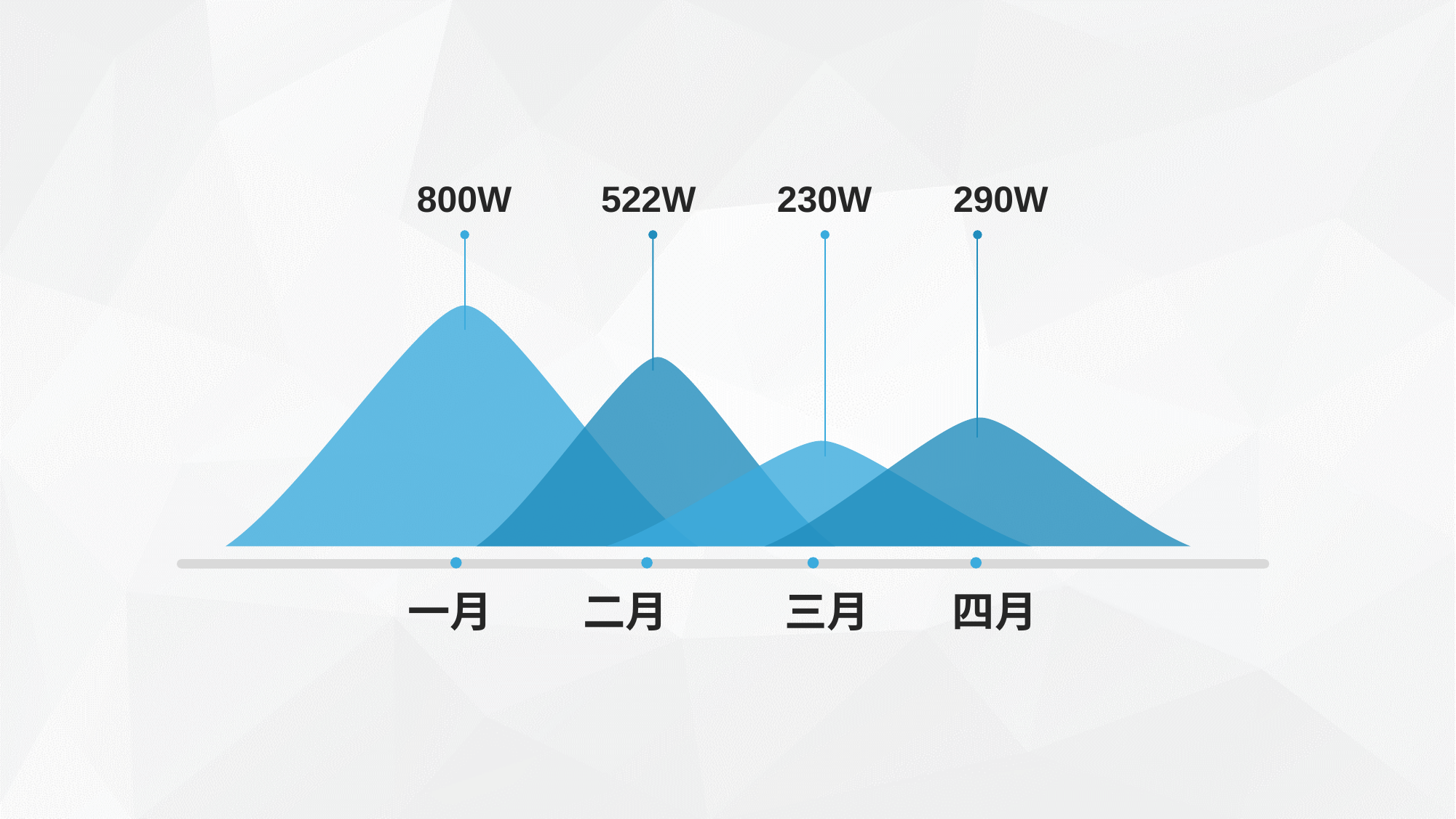

800W
522W
230W
290W

一月
二月
三月
四月